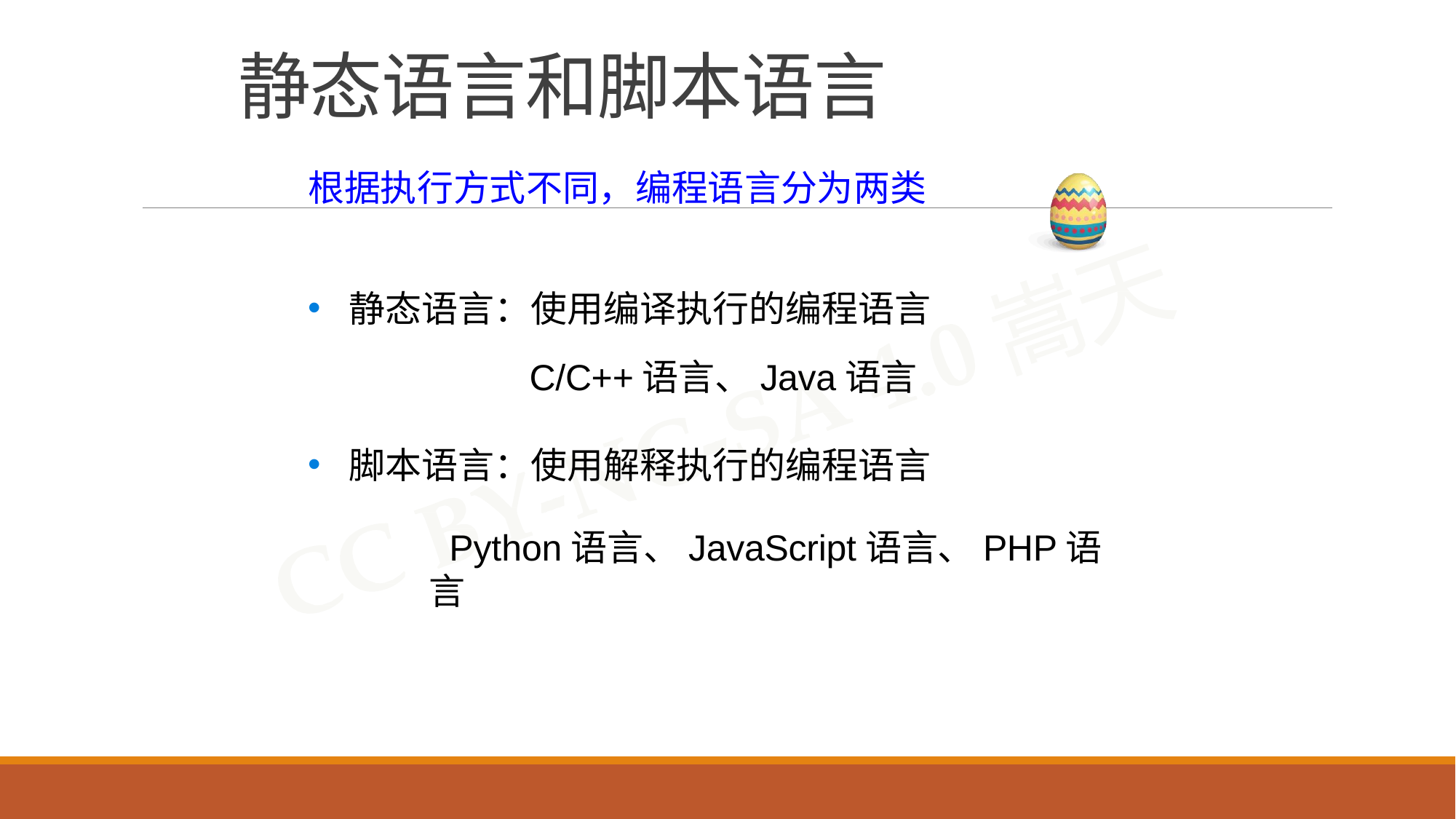

# 静态语言和脚本语言
根据执行方式不同，编程语言分为两类

静态语言：使用编译执行的编程语言
          C/C++语言、Java语言

脚本语言：使用解释执行的编程语言
  Python语言、JavaScript语言、PHP语言